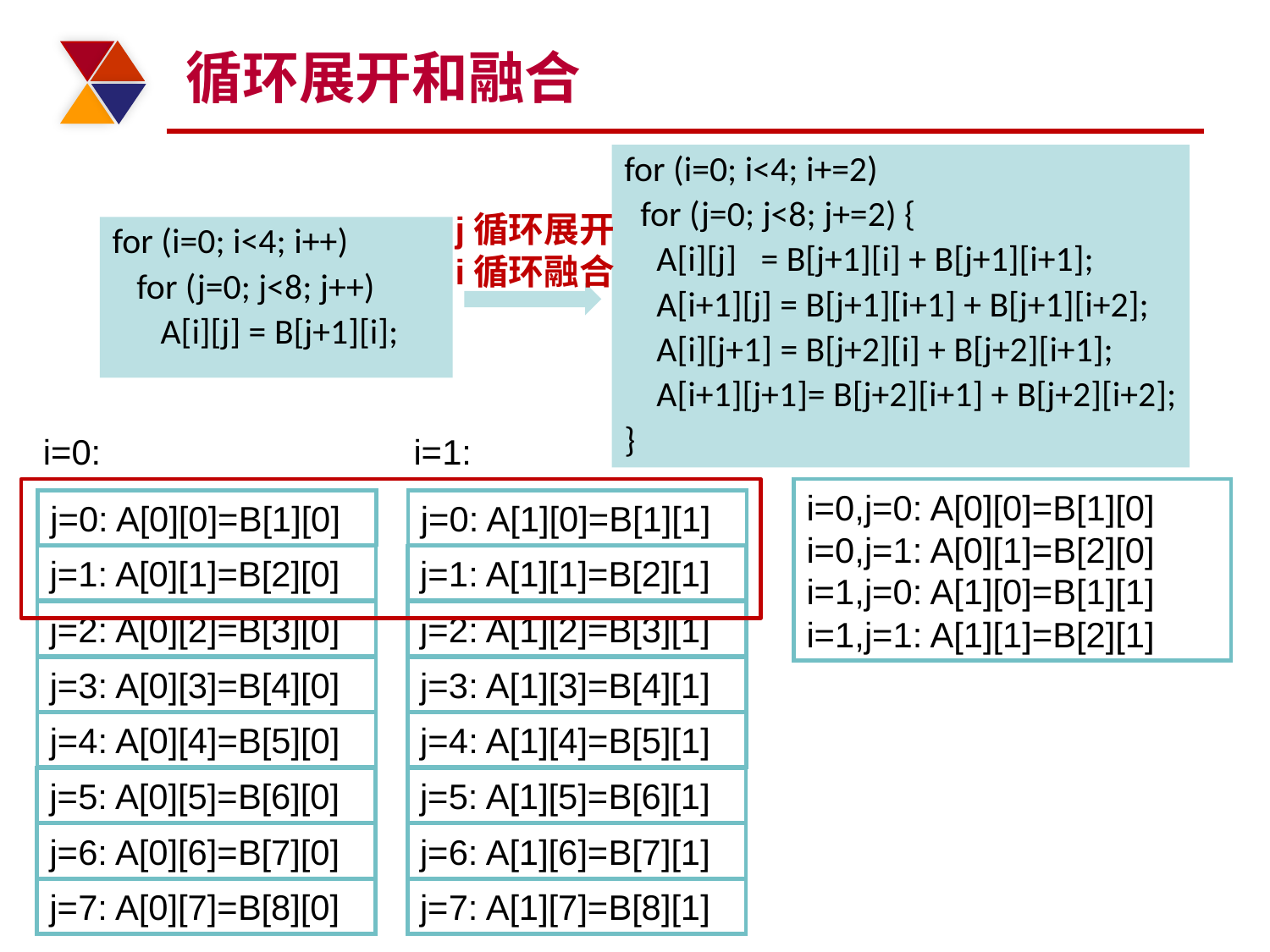

# 循环展开和融合
for (i=0; i<4; i+=2)
  for (j=0; j<8; j+=2) {
    A[i][j]   = B[j+1][i] + B[j+1][i+1];
    A[i+1][j] = B[j+1][i+1] + B[j+1][i+2];
    A[i][j+1] = B[j+2][i] + B[j+2][i+1];
    A[i+1][j+1]= B[j+2][i+1] + B[j+2][i+2];
}
j循环展开
i循环融合
for (i=0; i<4; i++)
   for (j=0; j<8; j++)
      A[i][j] = B[j+1][i];

i=0:
i=1:

i=0,j=0: A[0][0]=B[1][0]
i=0,j=1: A[0][1]=B[2][0]
i=1,j=0: A[1][0]=B[1][1]
i=1,j=1: A[1][1]=B[2][1]
j=0: A[0][0]=B[1][0]
j=0: A[1][0]=B[1][1]
j=1: A[0][1]=B[2][0]
j=1: A[1][1]=B[2][1]
j=2: A[0][2]=B[3][0]
j=2: A[1][2]=B[3][1]
j=3: A[0][3]=B[4][0]
j=3: A[1][3]=B[4][1]
j=4: A[0][4]=B[5][0]
j=4: A[1][4]=B[5][1]
j=5: A[0][5]=B[6][0]
j=5: A[1][5]=B[6][1]
j=6: A[0][6]=B[7][0]
j=6: A[1][6]=B[7][1]
j=7: A[0][7]=B[8][0]
j=7: A[1][7]=B[8][1]